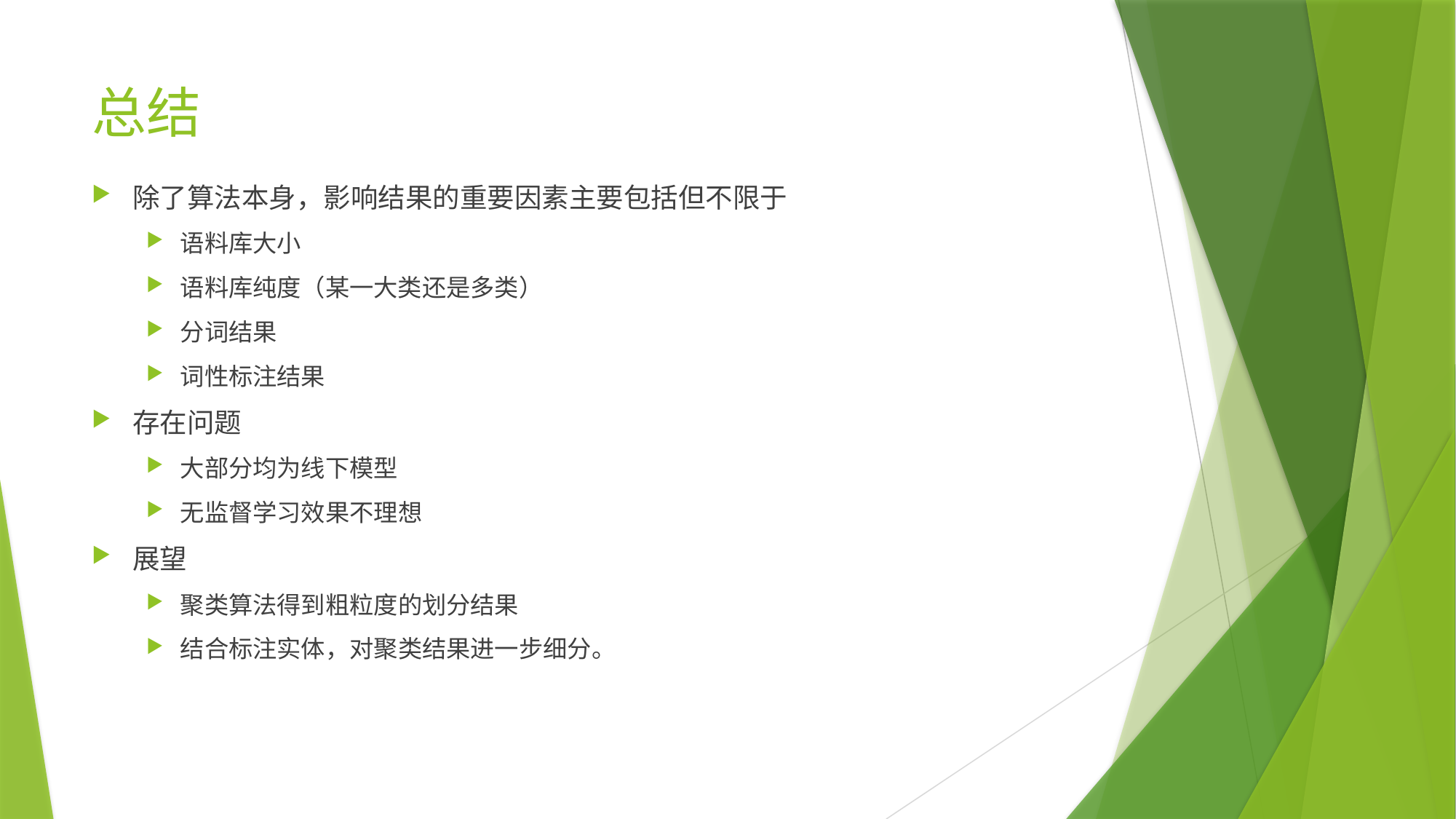

# 总结
除了算法本身，影响结果的重要因素主要包括但不限于
语料库大小
语料库纯度（某一大类还是多类）
分词结果
词性标注结果
存在问题
大部分均为线下模型
无监督学习效果不理想
展望
聚类算法得到粗粒度的划分结果
结合标注实体，对聚类结果进一步细分。